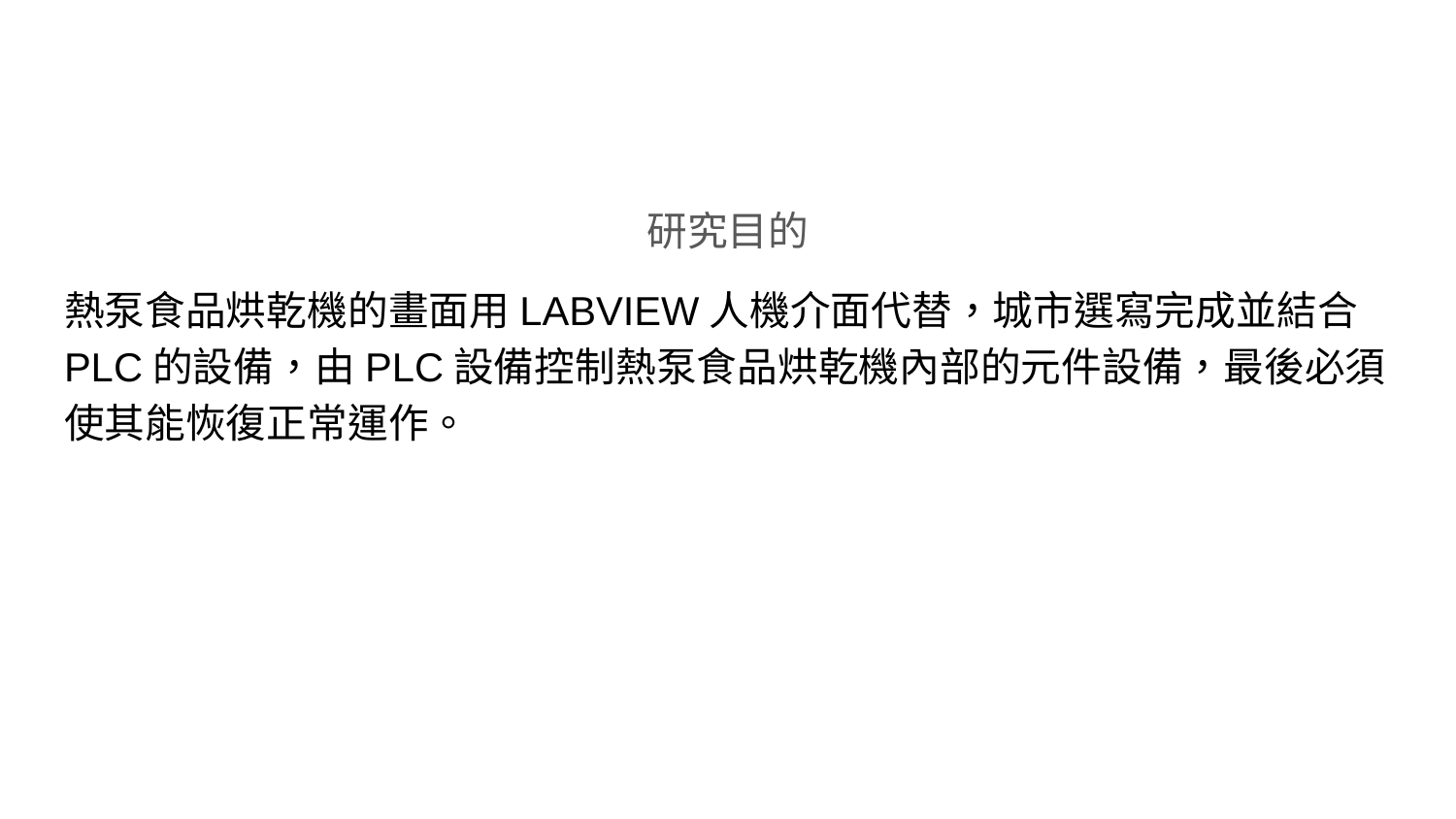

#
研究目的
熱泵食品烘乾機的畫面用LABVIEW人機介面代替，城市選寫完成並結合PLC的設備，由PLC設備控制熱泵食品烘乾機內部的元件設備，最後必須使其能恢復正常運作。